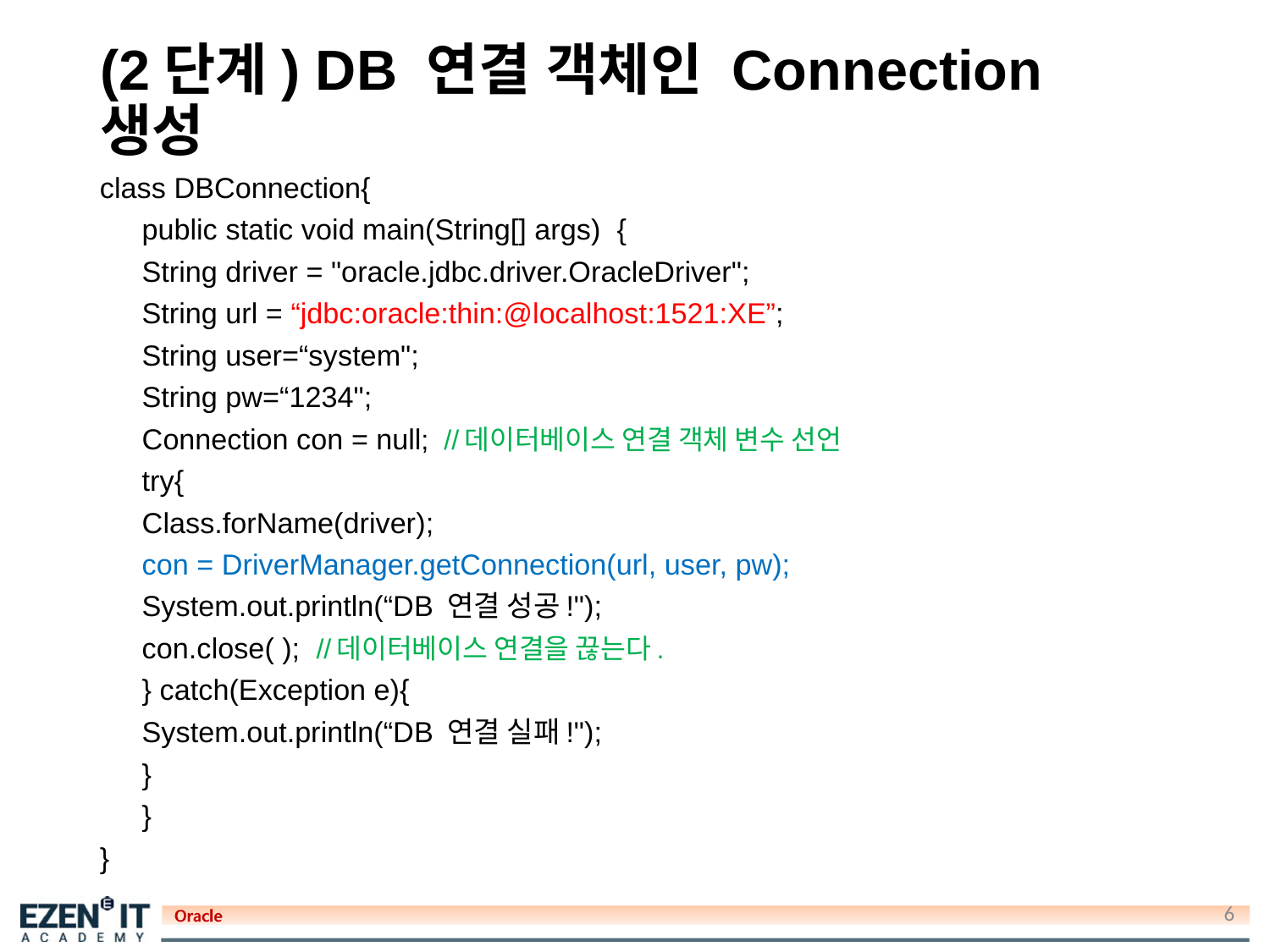

# (2단계) DB 연결 객체인 Connection 생성
class DBConnection{
	public static void main(String[] args)  {
		String driver = "oracle.jdbc.driver.OracleDriver";
		String url = “jdbc:oracle:thin:@localhost:1521:XE”;
		String user=“system";
		String pw=“1234";
		Connection con = null;  //데이터베이스 연결 객체 변수 선언
		try{
			Class.forName(driver);
			con = DriverManager.getConnection(url, user, pw);
			System.out.println(“DB 연결 성공!");
			con.close( );  //데이터베이스 연결을 끊는다.
		} catch(Exception e){
			System.out.println(“DB 연결 실패!");
		}
	}
}
6